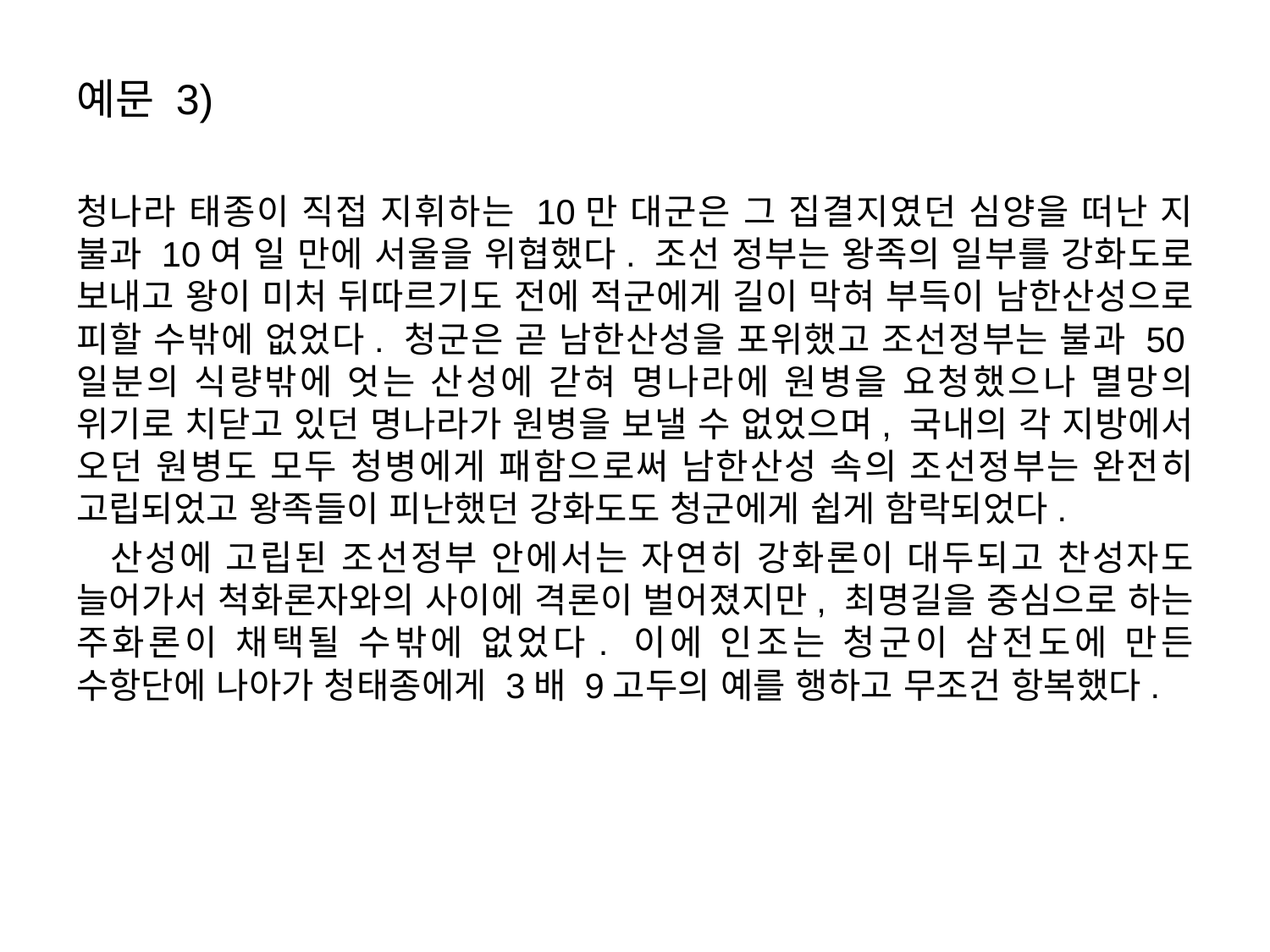

예문 3)

청나라 태종이 직접 지휘하는 10만 대군은 그 집결지였던 심양을 떠난 지 불과 10여 일 만에 서울을 위협했다. 조선 정부는 왕족의 일부를 강화도로 보내고 왕이 미처 뒤따르기도 전에 적군에게 길이 막혀 부득이 남한산성으로 피할 수밖에 없었다. 청군은 곧 남한산성을 포위했고 조선정부는 불과 50일분의 식량밖에 엇는 산성에 갇혀 명나라에 원병을 요청했으나 멸망의 위기로 치닫고 있던 명나라가 원병을 보낼 수 없었으며, 국내의 각 지방에서 오던 원병도 모두 청병에게 패함으로써 남한산성 속의 조선정부는 완전히 고립되었고 왕족들이 피난했던 강화도도 청군에게 쉽게 함락되었다.
  산성에 고립된 조선정부 안에서는 자연히 강화론이 대두되고 찬성자도 늘어가서 척화론자와의 사이에 격론이 벌어졌지만, 최명길을 중심으로 하는 주화론이 채택될 수밖에 없었다. 이에 인조는 청군이 삼전도에 만든 수항단에 나아가 청태종에게 3배 9고두의 예를 행하고 무조건 항복했다.